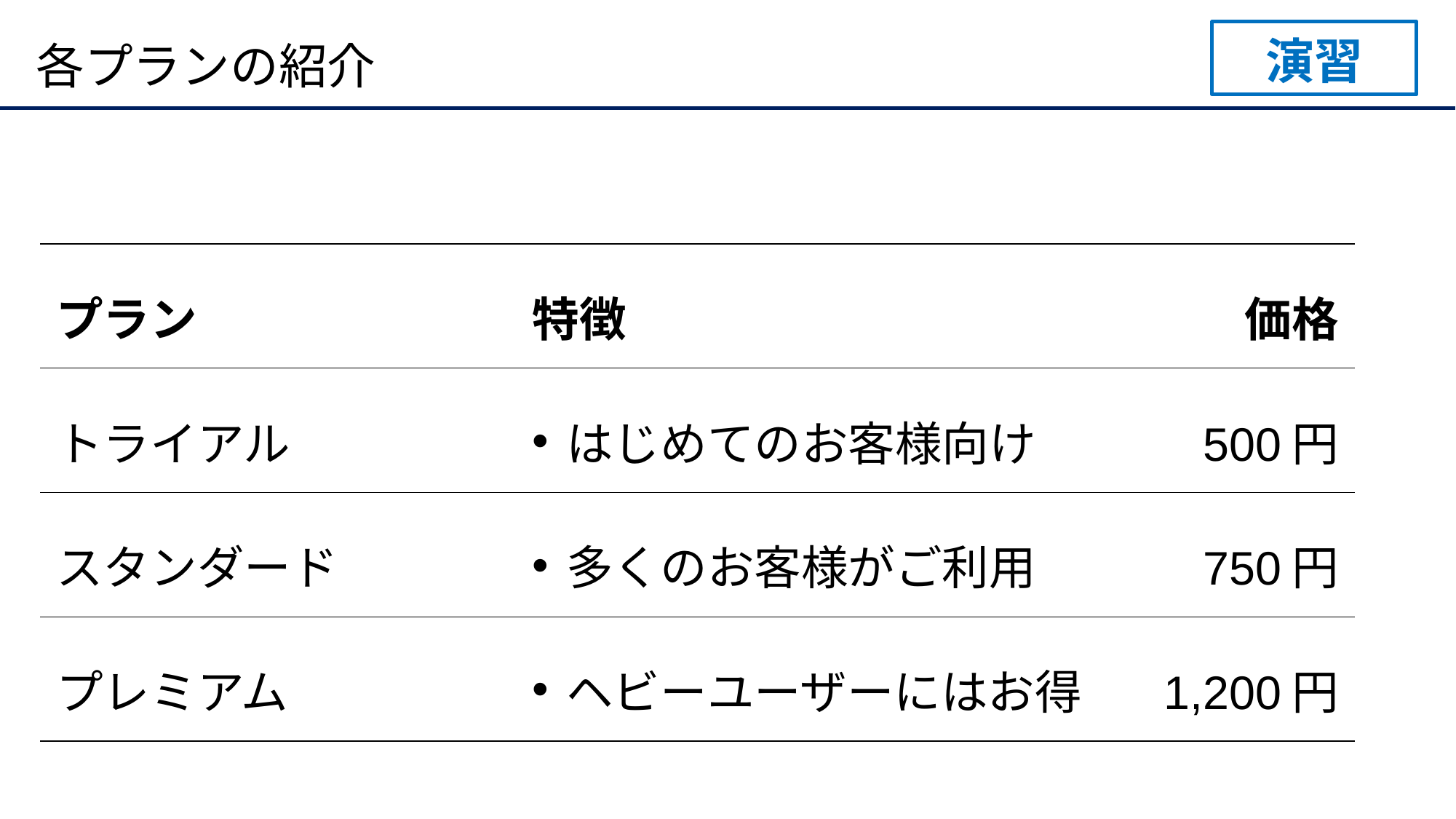

|  |  |  |  |
| --- | --- | --- | --- |
|  |  |  |  |
|  |  |  |  |
演習
# 各プランの紹介
| プラン | 特徴 | 価格 |
| --- | --- | --- |
| トライアル | はじめてのお客様向け | 500円 |
| スタンダード | 多くのお客様がご利用 | 750円 |
| プレミアム | ヘビーユーザーにはお得 | 1,200円 |